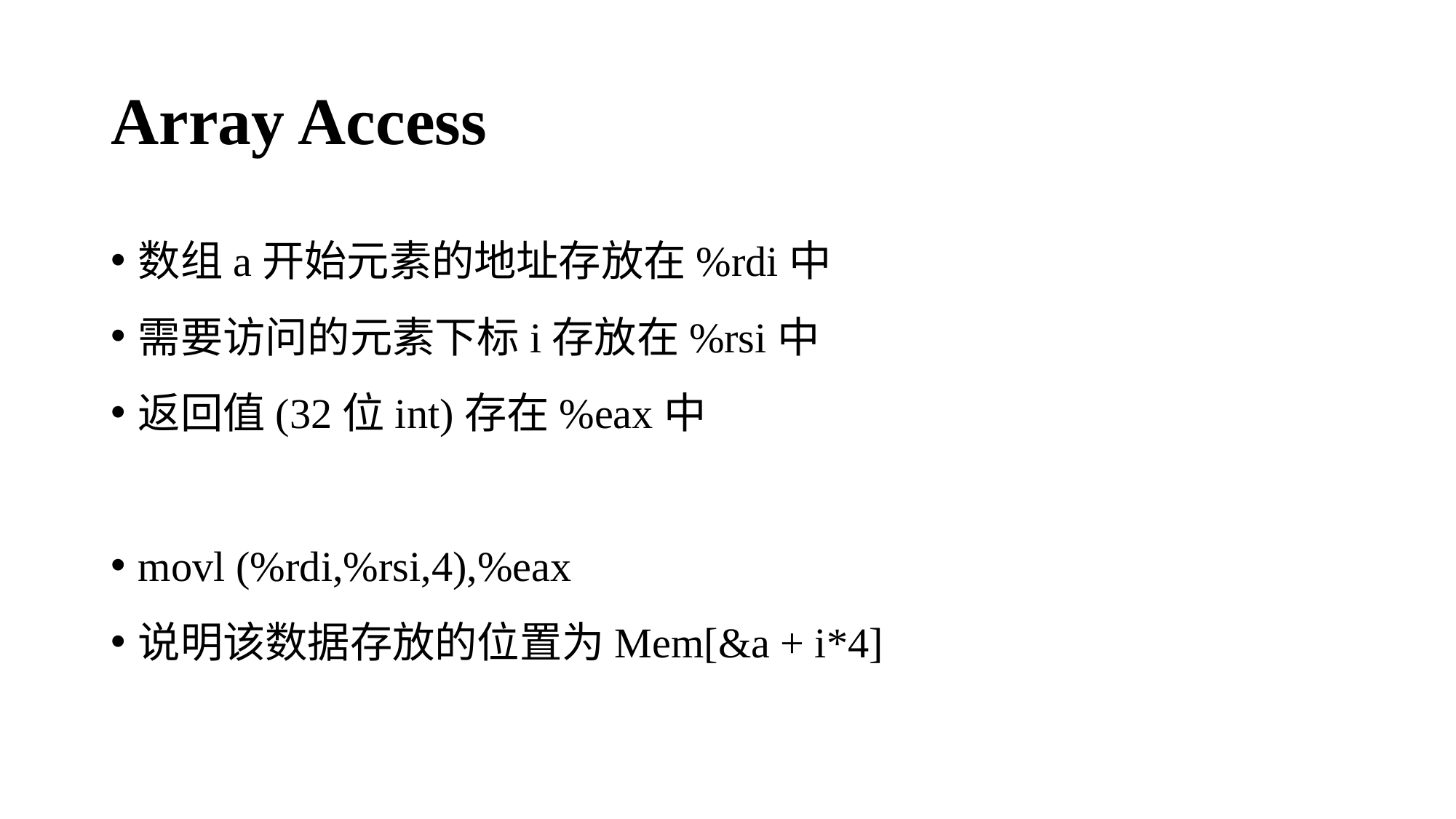

# Array Access
数组a开始元素的地址存放在%rdi中
需要访问的元素下标i存放在%rsi中
返回值(32位int)存在%eax中

movl (%rdi,%rsi,4),%eax
说明该数据存放的位置为Mem[&a + i*4]